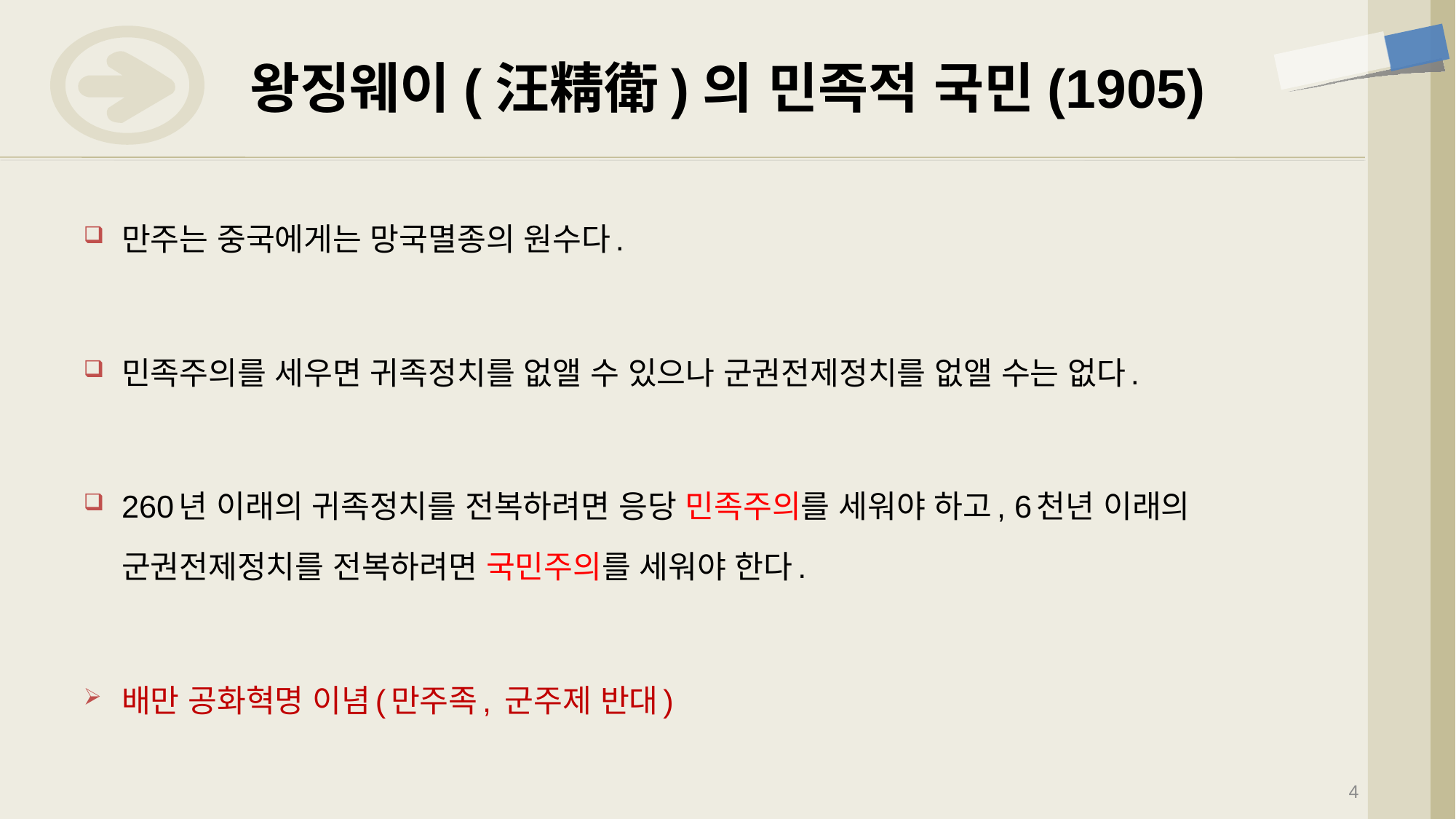

# 왕징웨이(汪精衛)의 민족적 국민(1905)
만주는 중국에게는 망국멸종의 원수다.

민족주의를 세우면 귀족정치를 없앨 수 있으나 군권전제정치를 없앨 수는 없다.

260년 이래의 귀족정치를 전복하려면 응당 민족주의를 세워야 하고, 6천년 이래의 군권전제정치를 전복하려면 국민주의를 세워야 한다.

배만 공화혁명 이념(만주족, 군주제 반대)
4